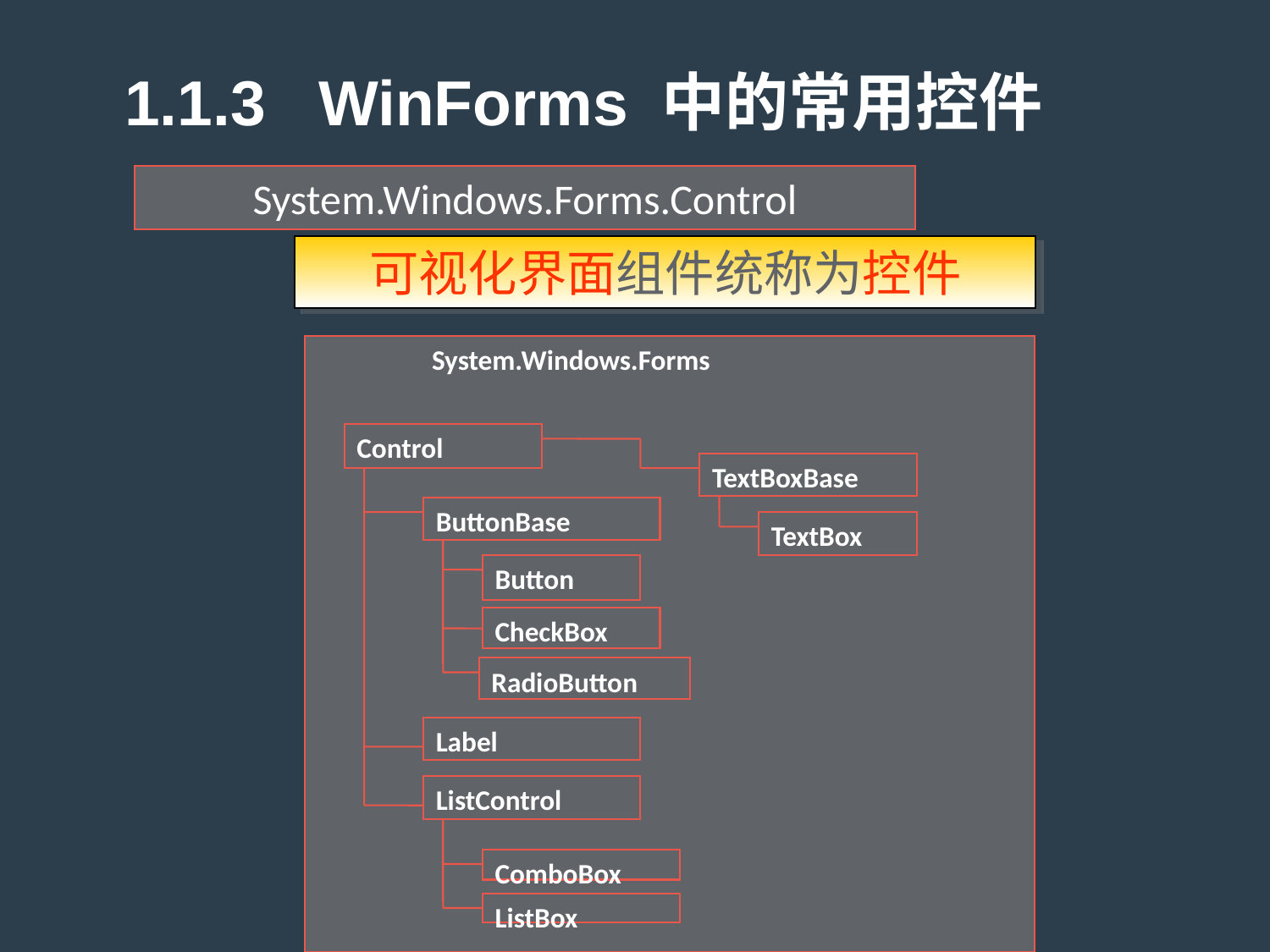

# 1.1.3   WinForms 中的常用控件
System.Windows.Forms.Control
可视化界面组件统称为控件
        System.Windows.Forms
Control

TextBoxBase

ButtonBase

TextBox

Button

CheckBox

RadioButton

Label

ListControl

ComboBox

ListBox